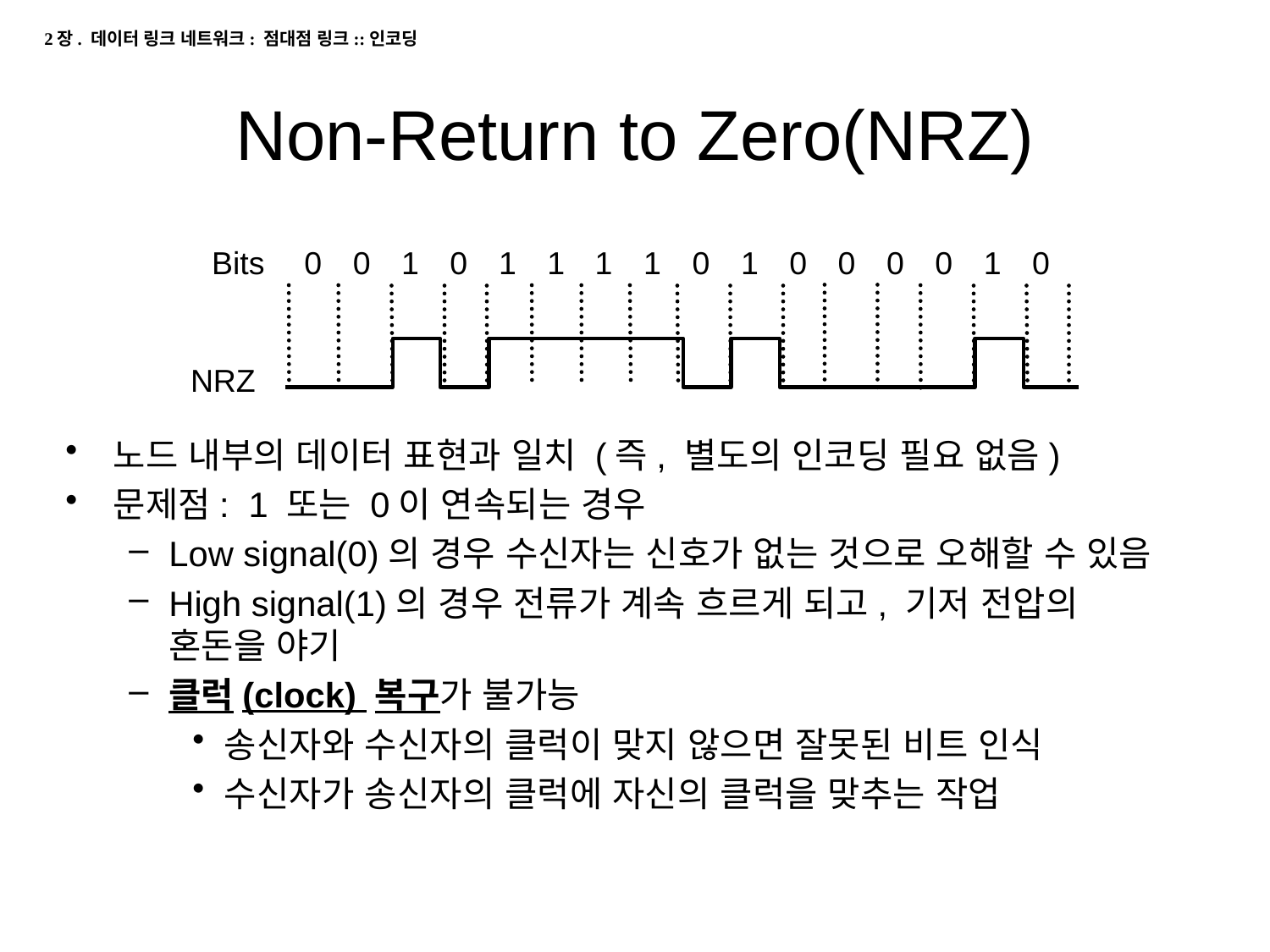

2장. 데이터 링크 네트워크: 점대점 링크::인코딩
# Non-Return to Zero(NRZ)

노드 내부의 데이터 표현과 일치 (즉, 별도의 인코딩 필요 없음)
문제점:  1 또는 0이 연속되는 경우
Low signal(0)의 경우 수신자는 신호가 없는 것으로 오해할 수 있음
High signal(1)의 경우 전류가 계속 흐르게 되고, 기저 전압의 혼돈을 야기
클럭(clock) 복구가 불가능
송신자와 수신자의 클럭이 맞지 않으면 잘못된 비트 인식
수신자가 송신자의 클럭에 자신의 클럭을 맞추는 작업

Bits
0
0
1
0
1
1
1
1
0
1
0
0
0
0
1
0

NRZ